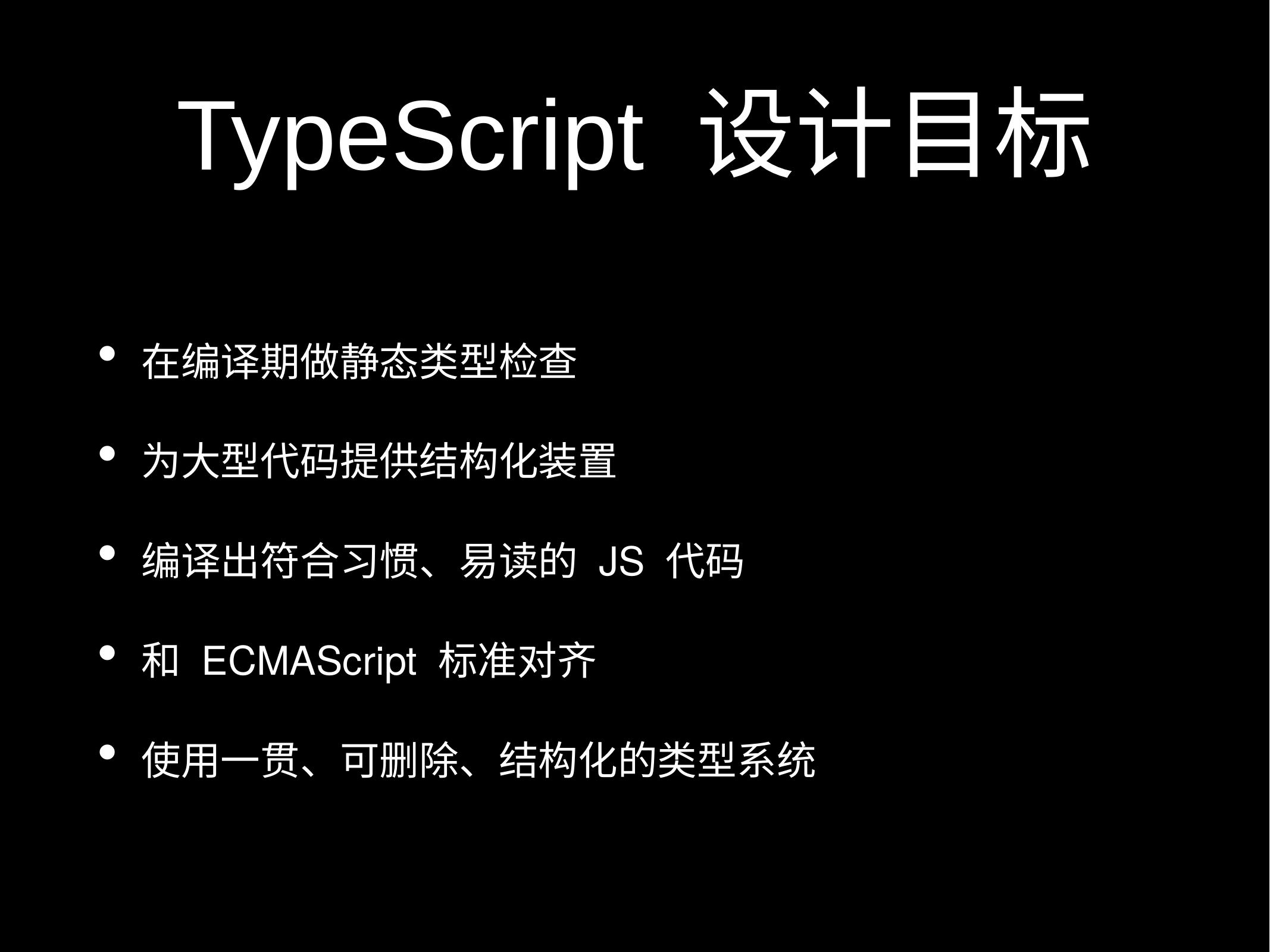

# TypeScript 设计目标
在编译期做静态类型检查
为大型代码提供结构化装置
编译出符合习惯、易读的 JS 代码
和 ECMAScript 标准对齐
使用一贯、可删除、结构化的类型系统